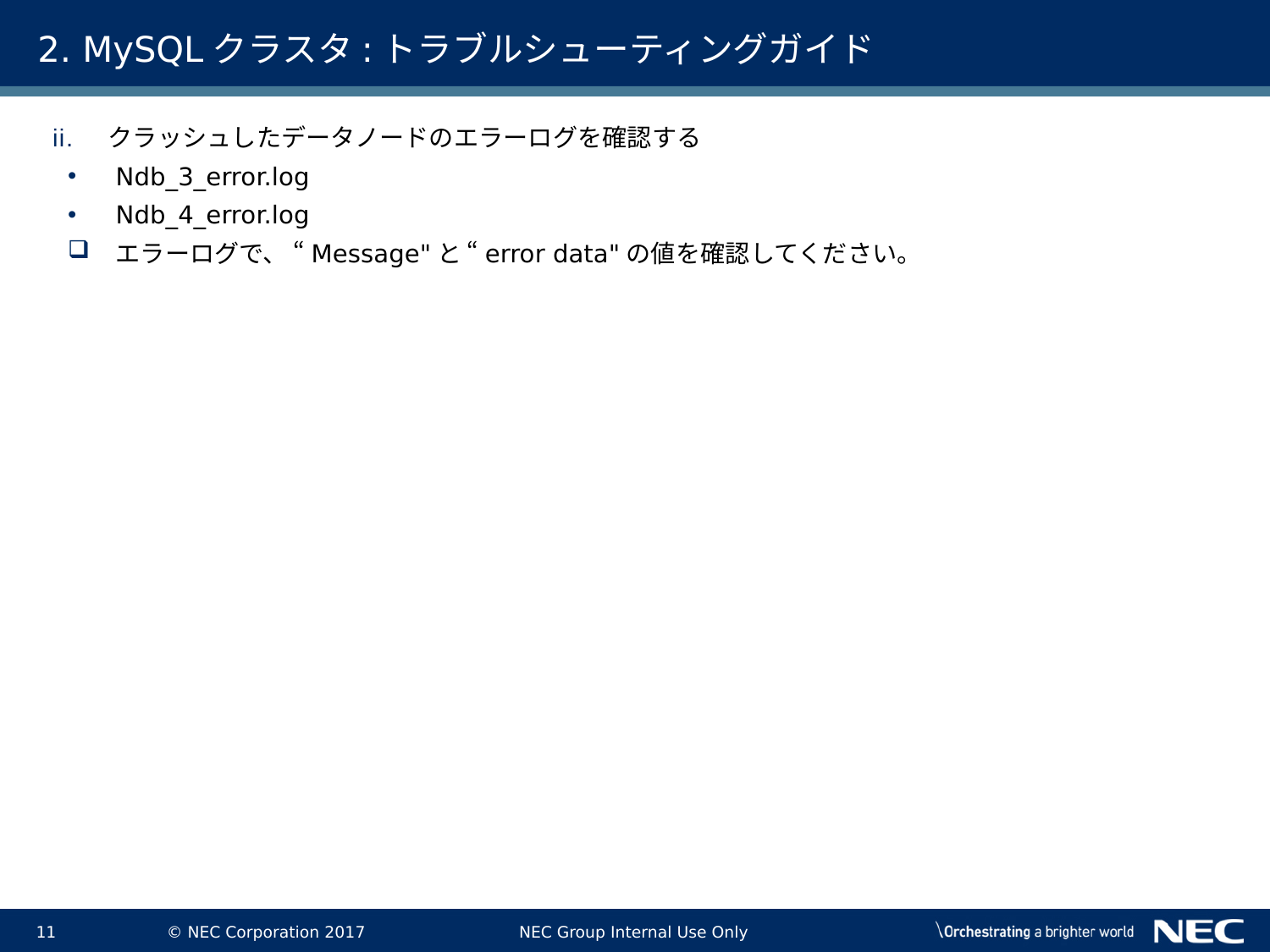

# 2. MySQLクラスタ:トラブルシューティングガイド
クラッシュしたデータノードのエラーログを確認する
Ndb_3_error.log
Ndb_4_error.log
エラーログで、 “Message"と “error data"の値を確認してください。